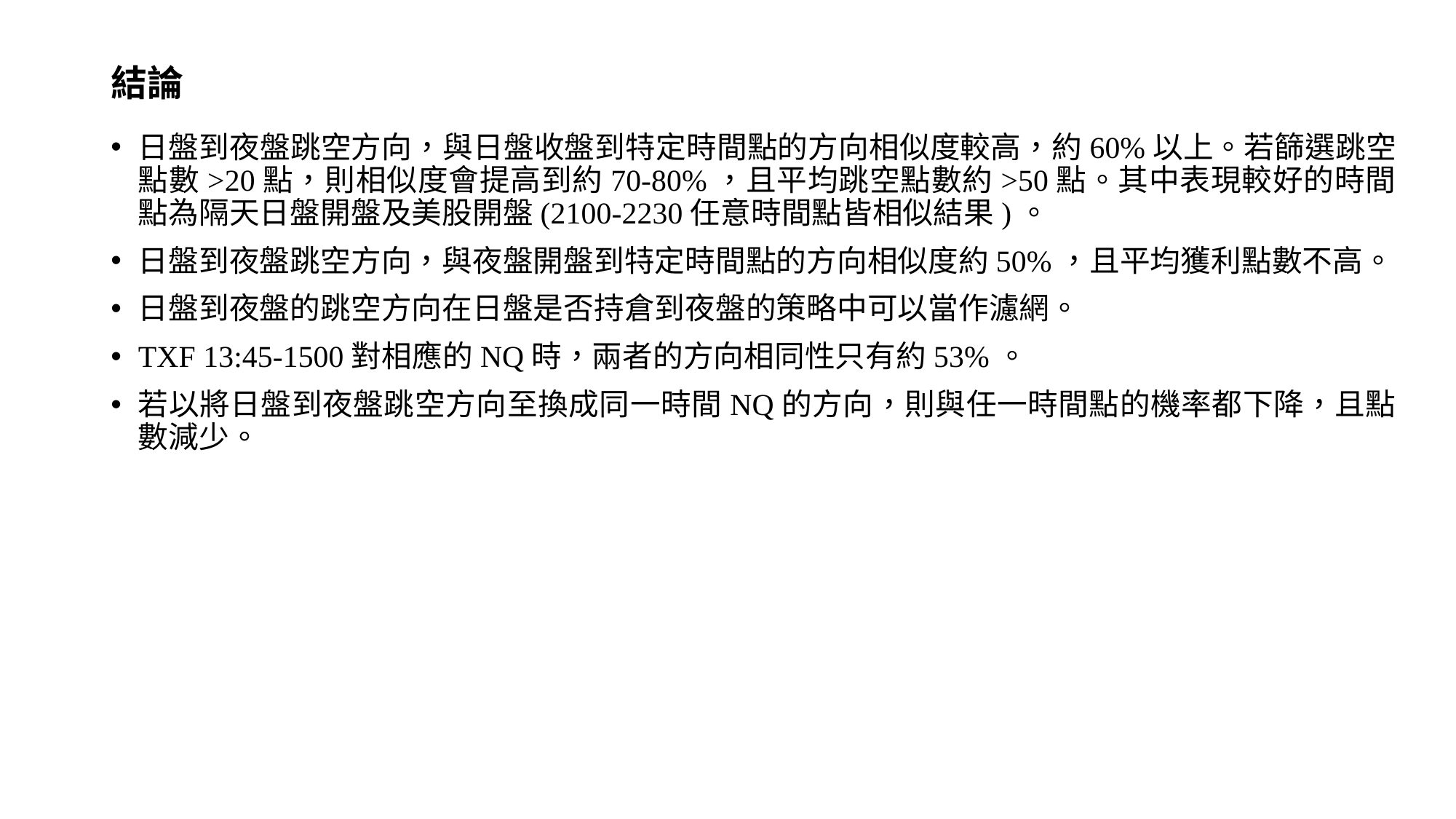

# 結論
日盤到夜盤跳空方向，與日盤收盤到特定時間點的方向相似度較高，約60%以上。若篩選跳空點數>20點，則相似度會提高到約70-80%，且平均跳空點數約>50點。其中表現較好的時間點為隔天日盤開盤及美股開盤(2100-2230任意時間點皆相似結果)。
日盤到夜盤跳空方向，與夜盤開盤到特定時間點的方向相似度約50%，且平均獲利點數不高。
日盤到夜盤的跳空方向在日盤是否持倉到夜盤的策略中可以當作濾網。
TXF 13:45-1500對相應的NQ時，兩者的方向相同性只有約53%。
若以將日盤到夜盤跳空方向至換成同一時間NQ的方向，則與任一時間點的機率都下降，且點數減少。